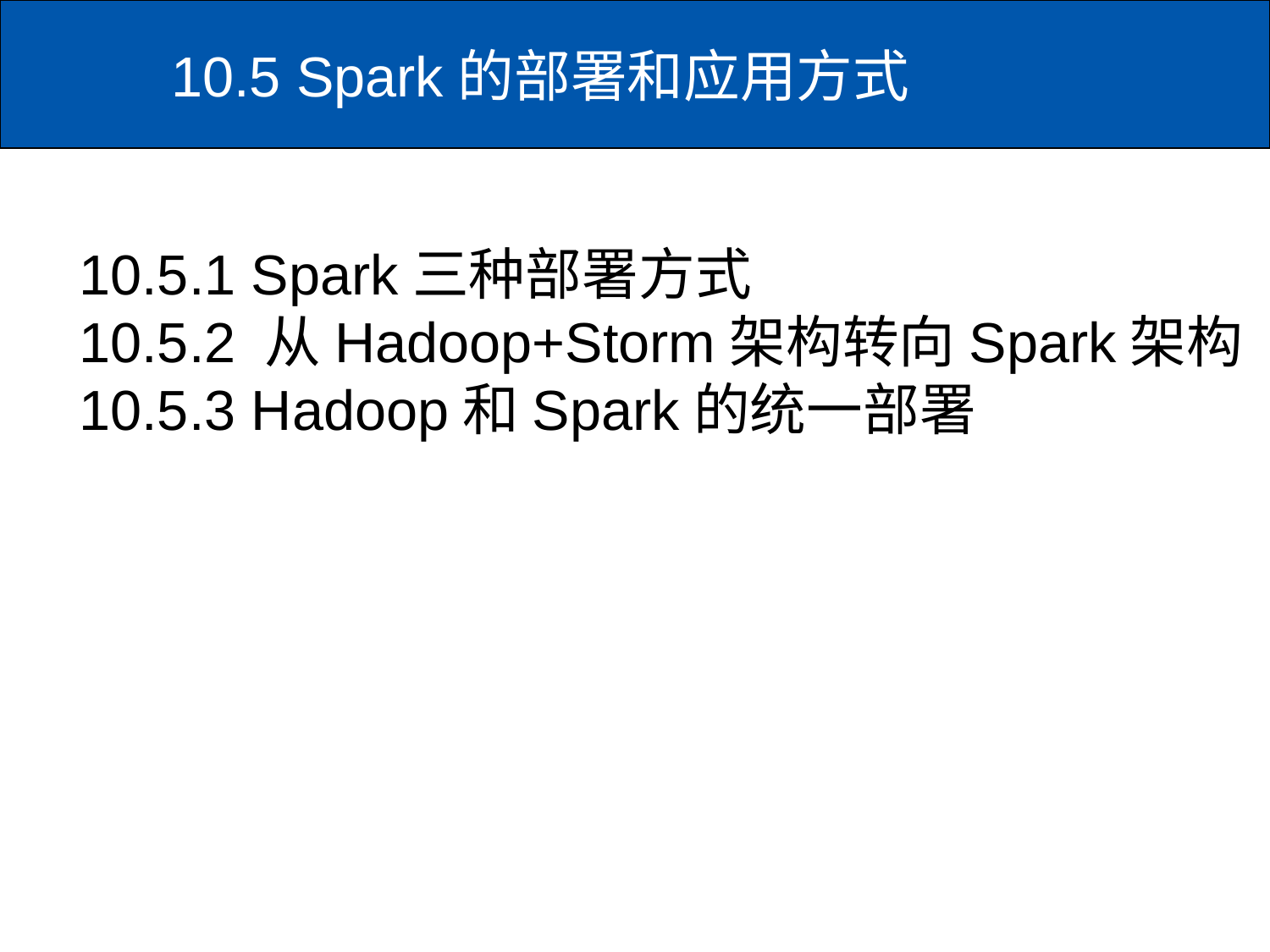

# 10.5 Spark的部署和应用方式
10.5.1 Spark三种部署方式
10.5.2 从Hadoop+Storm架构转向Spark架构
10.5.3 Hadoop和Spark的统一部署